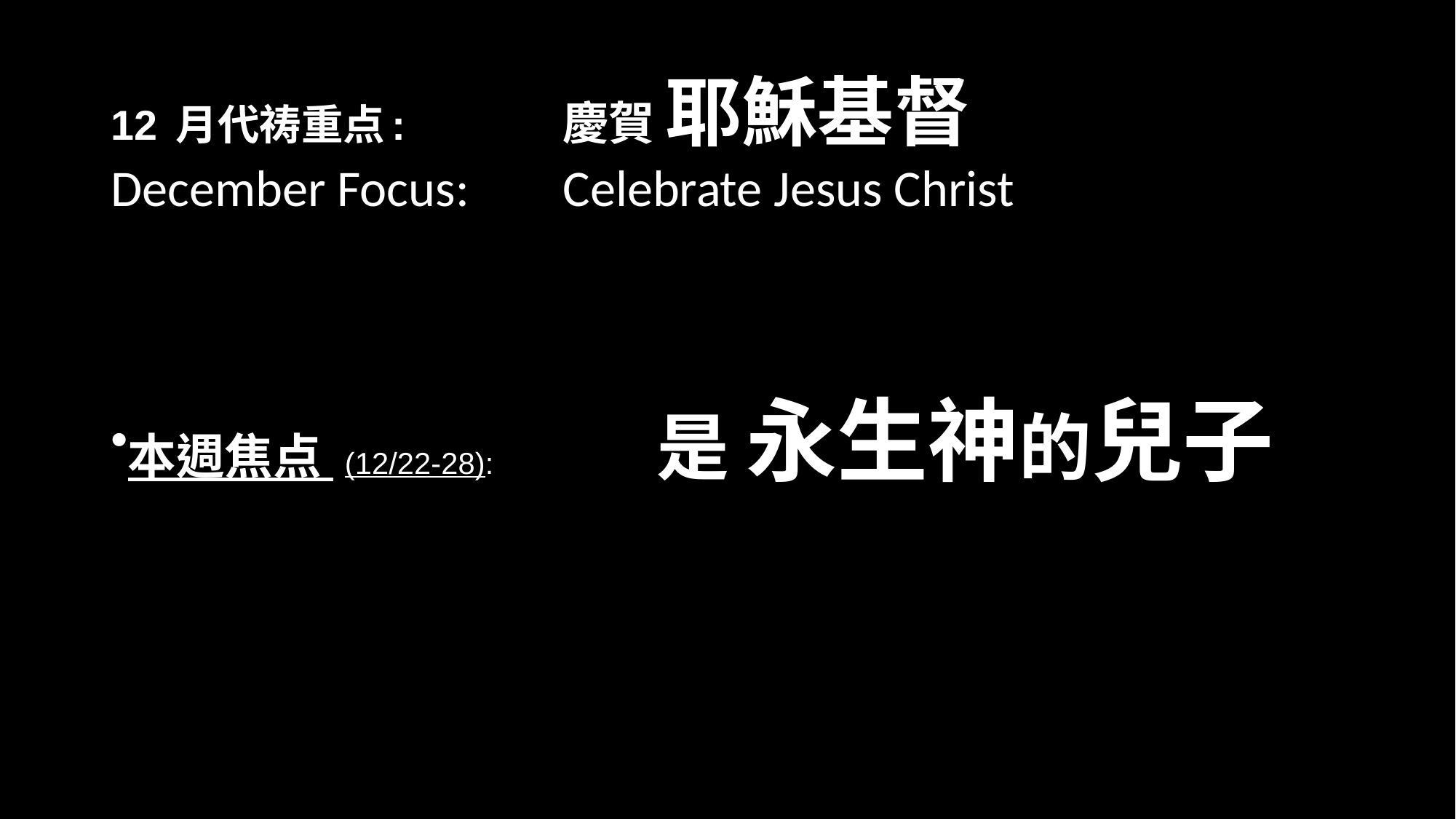

# 12 月代祷重点:   		慶賀 耶穌基督  December Focus:  	Celebrate Jesus Christ

本週焦点 (12/22-28):		是 永生神的兒子